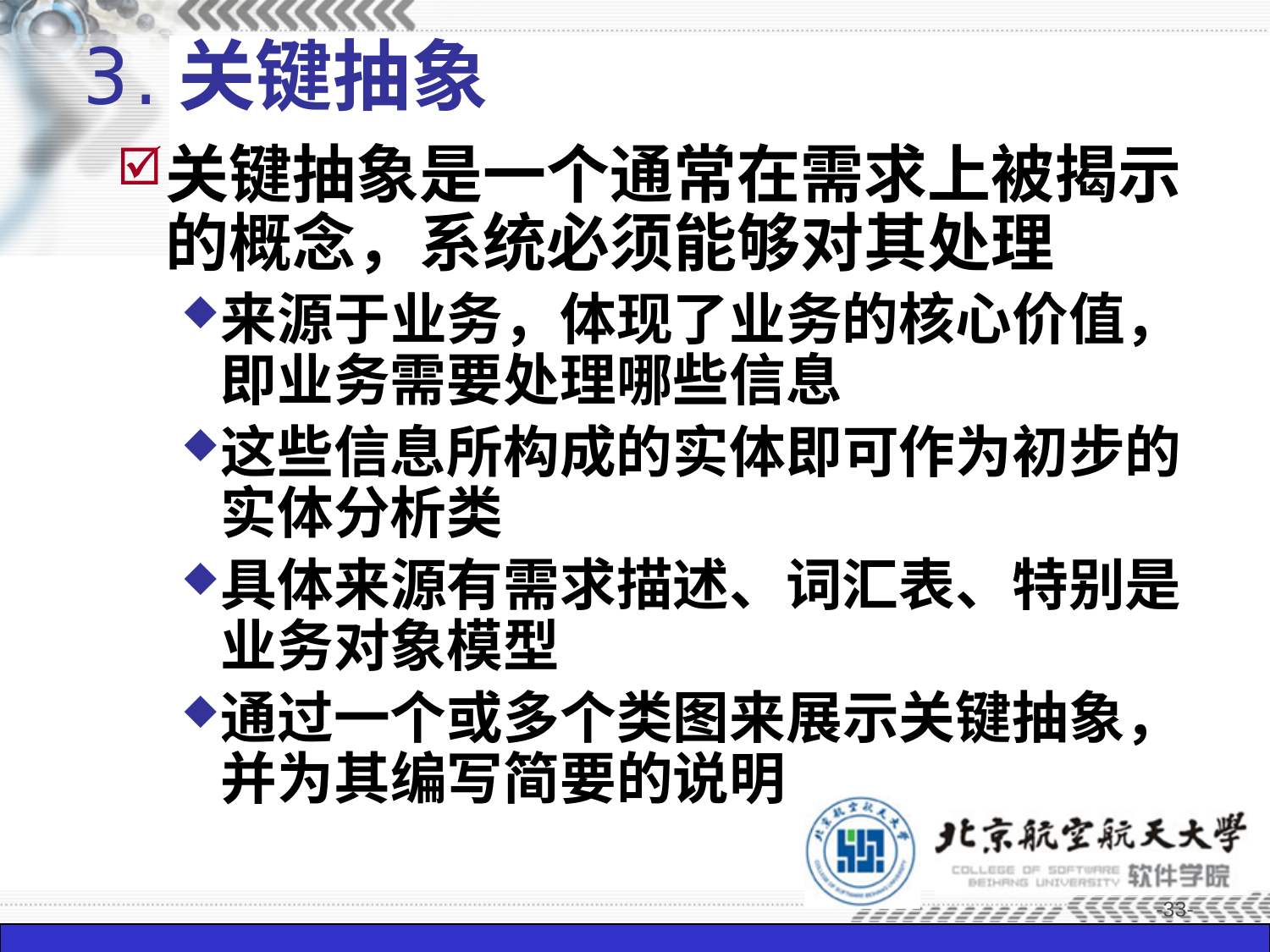

# 3.关键抽象
关键抽象是一个通常在需求上被揭示的概念，系统必须能够对其处理
来源于业务，体现了业务的核心价值，即业务需要处理哪些信息
这些信息所构成的实体即可作为初步的实体分析类
具体来源有需求描述、词汇表、特别是业务对象模型
通过一个或多个类图来展示关键抽象，并为其编写简要的说明
-33-